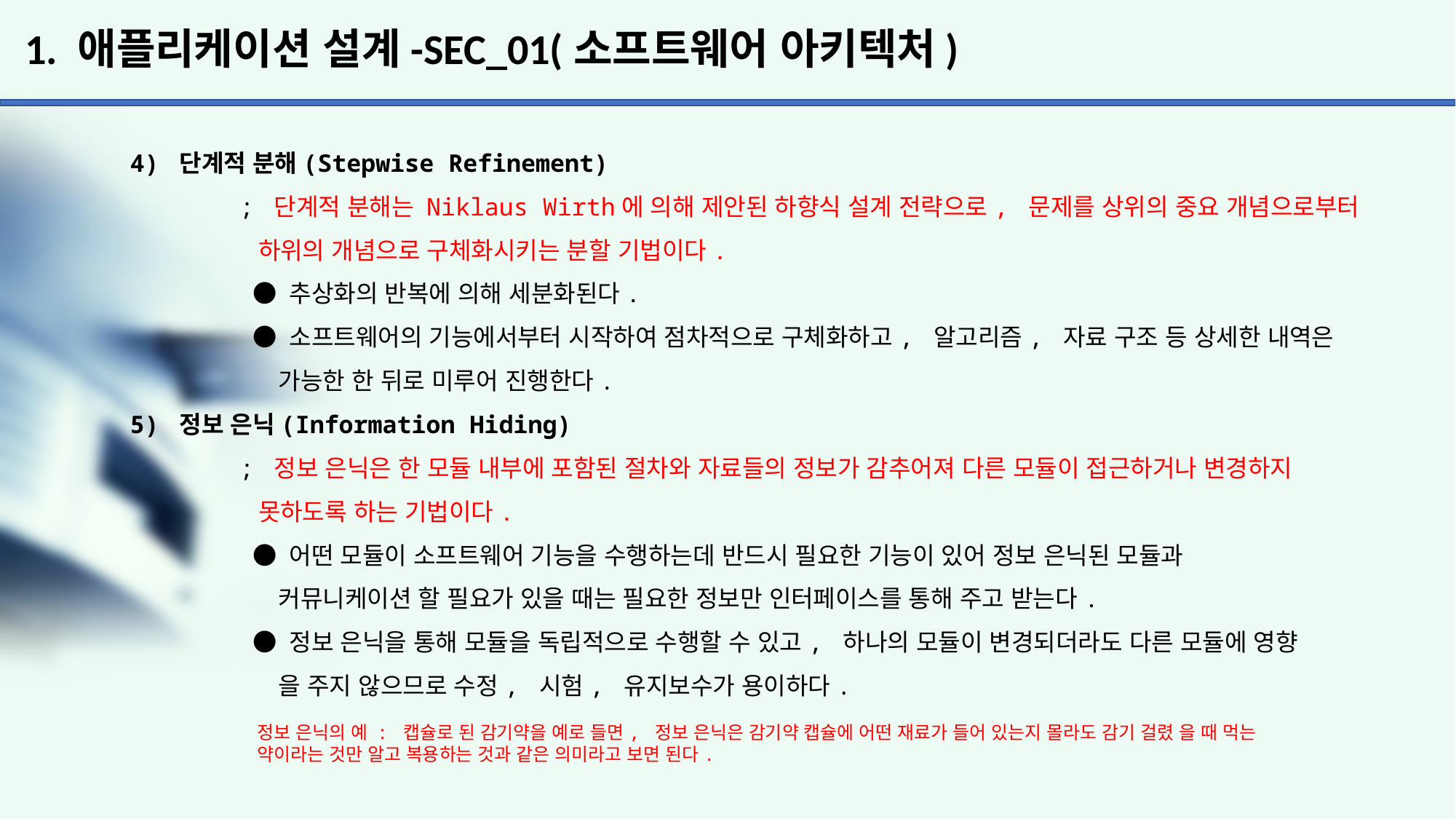

# 1. 애플리케이션 설계-SEC_01(소프트웨어 아키텍처)
4) 단계적 분해(Stepwise Refinement)
	; 단계적 분해는 Niklaus Wirth에 의해 제안된 하향식 설계 전략으로, 문제를 상위의 중요 개념으로부터
	  하위의 개념으로 구체화시키는 분할 기법이다.
	  ● 추상화의 반복에 의해 세분화된다.
	  ● 소프트웨어의 기능에서부터 시작하여 점차적으로 구체화하고, 알고리즘, 자료 구조 등 상세한 내역은
	     가능한 한 뒤로 미루어 진행한다.
5) 정보 은닉(Information Hiding)
	; 정보 은닉은 한 모듈 내부에 포함된 절차와 자료들의 정보가 감추어져 다른 모듈이 접근하거나 변경하지
	  못하도록 하는 기법이다.
	  ● 어떤 모듈이 소프트웨어 기능을 수행하는데 반드시 필요한 기능이 있어 정보 은닉된 모듈과
	     커뮤니케이션 할 필요가 있을 때는 필요한 정보만 인터페이스를 통해 주고 받는다.
	  ● 정보 은닉을 통해 모듈을 독립적으로 수행할 수 있고, 하나의 모듈이 변경되더라도 다른 모듈에 영향
	     을 주지 않으므로 수정, 시험, 유지보수가 용이하다.

정보 은닉의 예 : 캡슐로 된 감기약을 예로 들면, 정보 은닉은 감기약 캡슐에 어떤 재료가 들어 있는지 몰라도 감기 걸렸 을 때 먹는 약이라는 것만 알고 복용하는 것과 같은 의미라고 보면 된다.